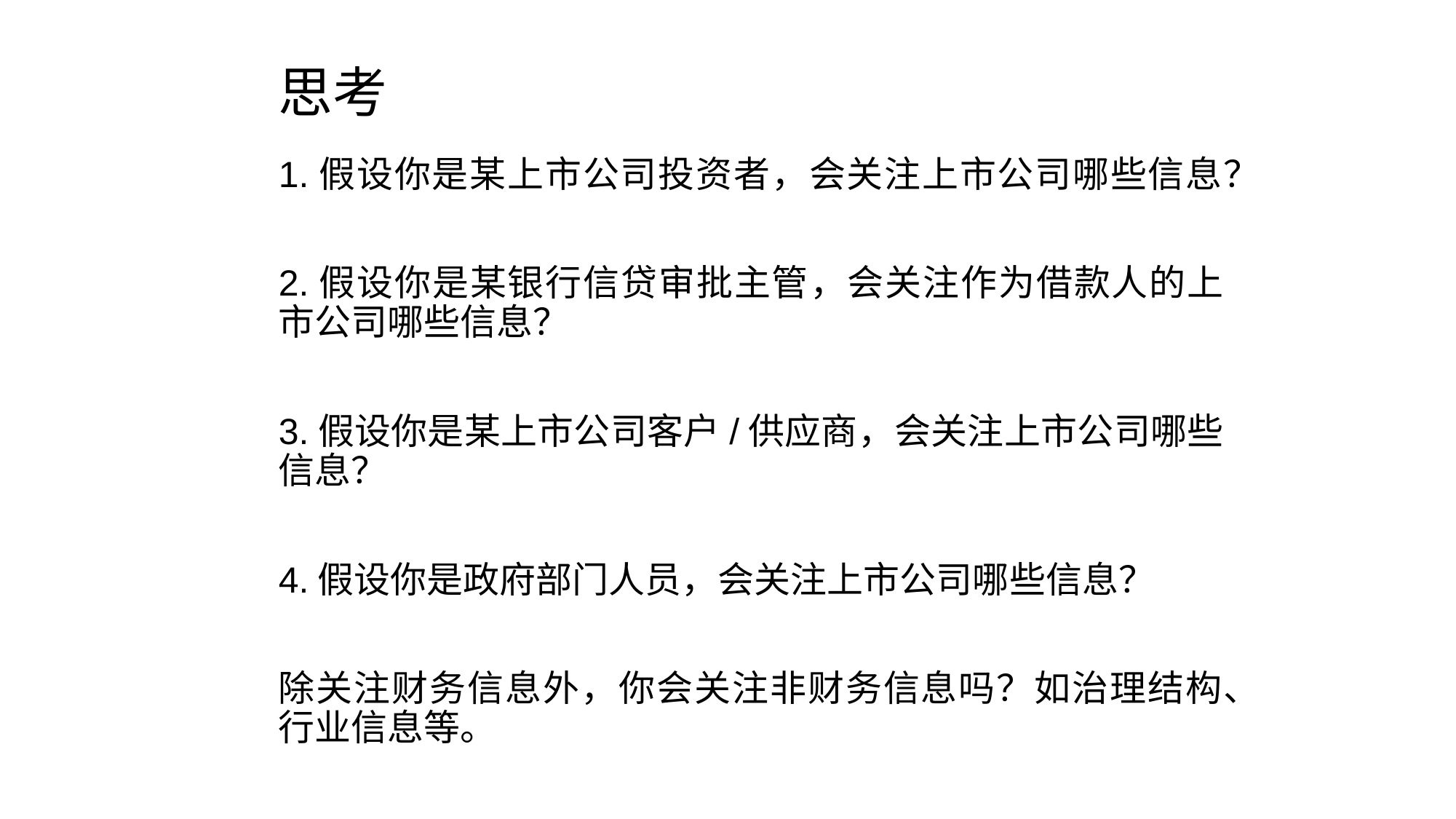

思考
#
1.假设你是某上市公司投资者，会关注上市公司哪些信息？

2.假设你是某银行信贷审批主管，会关注作为借款人的上市公司哪些信息？

3.假设你是某上市公司客户/供应商，会关注上市公司哪些信息？

4.假设你是政府部门人员，会关注上市公司哪些信息？

除关注财务信息外，你会关注非财务信息吗？如治理结构、行业信息等。